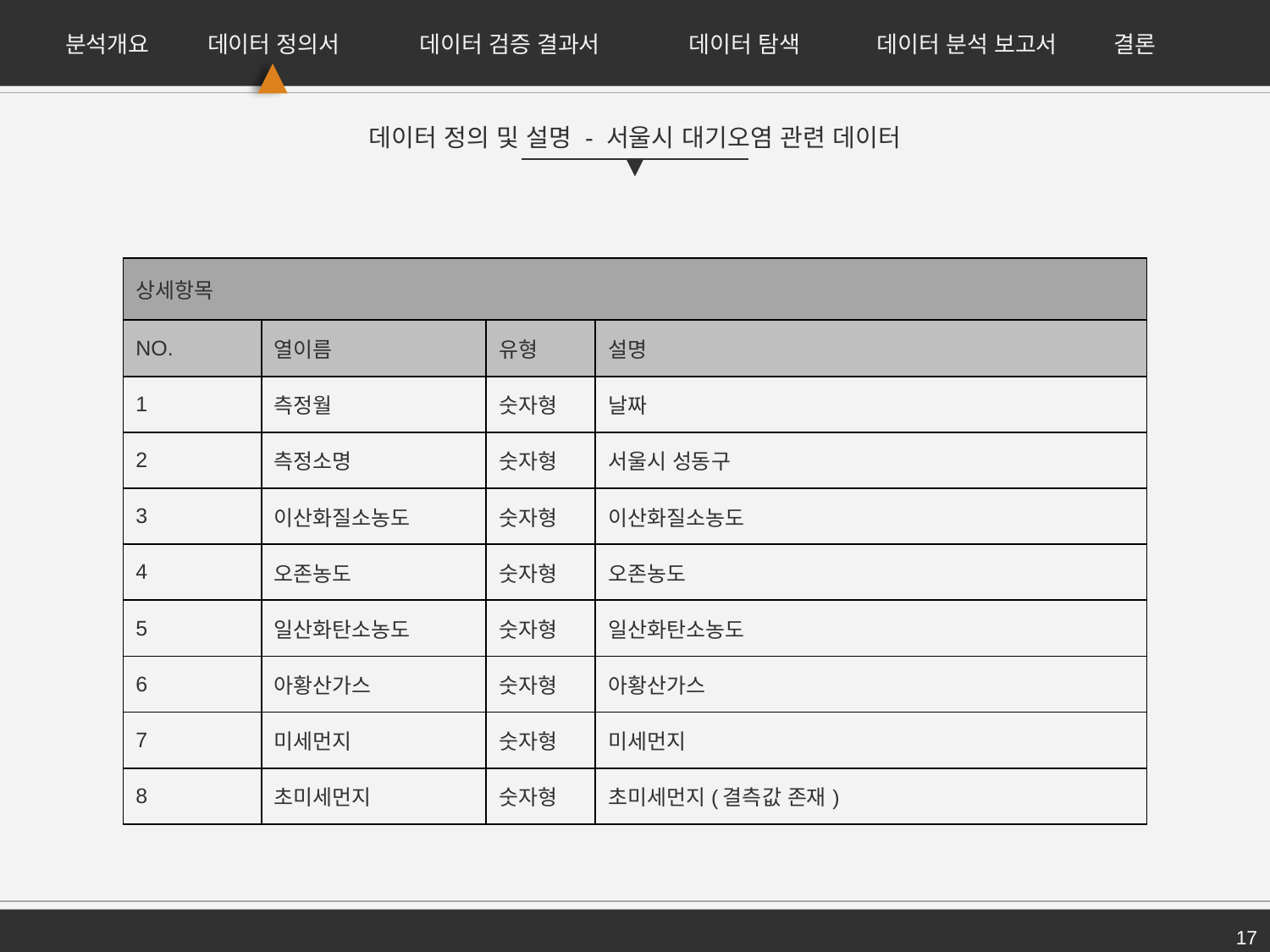

분석개요
데이터 정의서
데이터 검증 결과서
데이터 탐색
데이터 분석 보고서
결론

데이터 정의 및 설명 - 서울시 대기오염 관련 데이터

| 상세항목 |  |  |  |
| --- | --- | --- | --- |
| NO. | 열이름 | 유형 | 설명 |
| 1 | 측정월 | 숫자형 | 날짜 |
| 2 | 측정소명 | 숫자형 | 서울시 성동구 |
| 3 | 이산화질소농도 | 숫자형 | 이산화질소농도 |
| 4 | 오존농도 | 숫자형 | 오존농도 |
| 5 | 일산화탄소농도 | 숫자형 | 일산화탄소농도 |
| 6 | 아황산가스 | 숫자형 | 아황산가스 |
| 7 | 미세먼지 | 숫자형 | 미세먼지 |
| 8 | 초미세먼지 | 숫자형 | 초미세먼지(결측값 존재) |

17